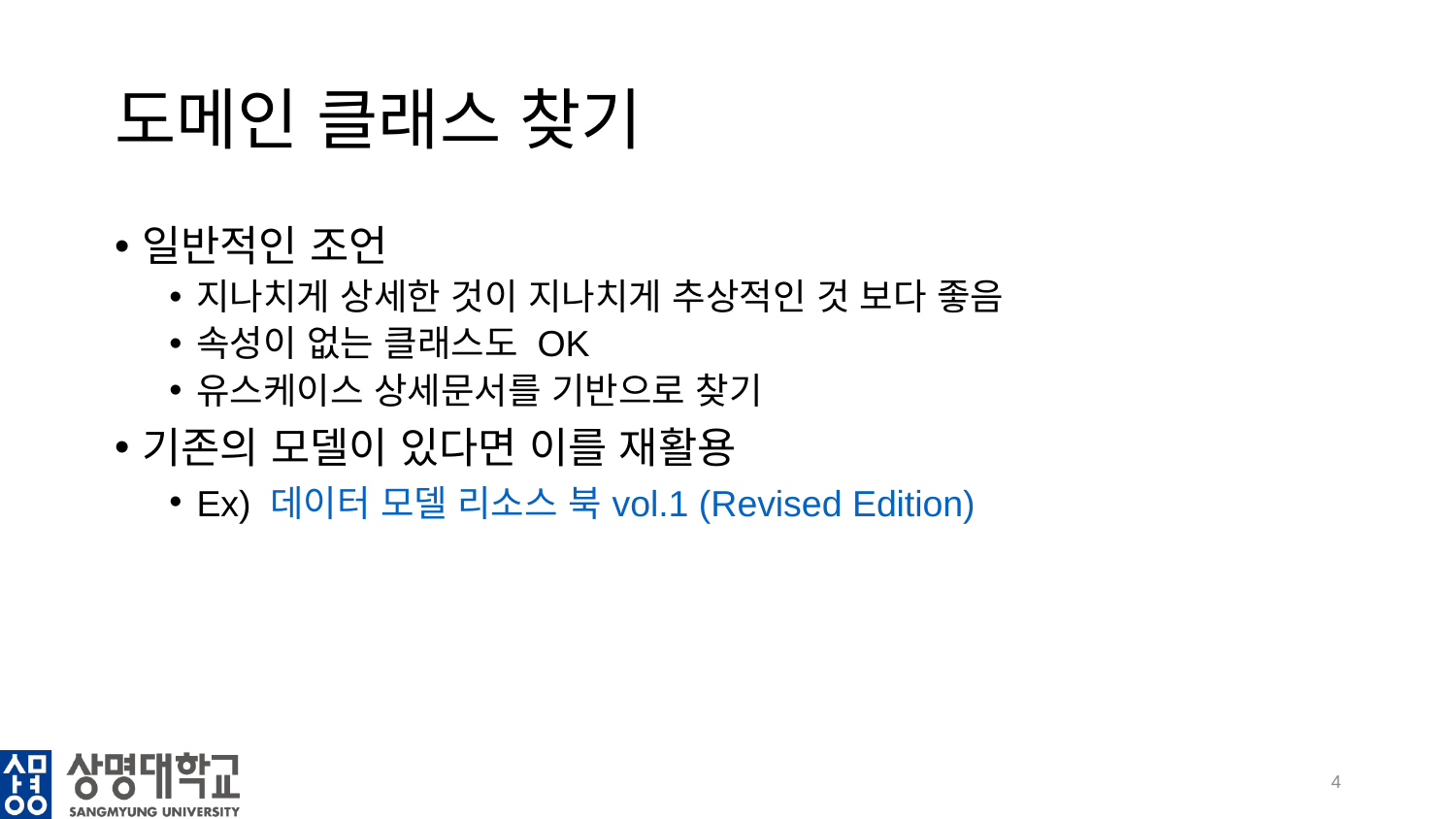

# 도메인 클래스 찾기
일반적인 조언
지나치게 상세한 것이 지나치게 추상적인 것 보다 좋음
속성이 없는 클래스도 OK
유스케이스 상세문서를 기반으로 찾기
기존의 모델이 있다면 이를 재활용
Ex) 데이터 모델 리소스 북 vol.1 (Revised Edition)

4